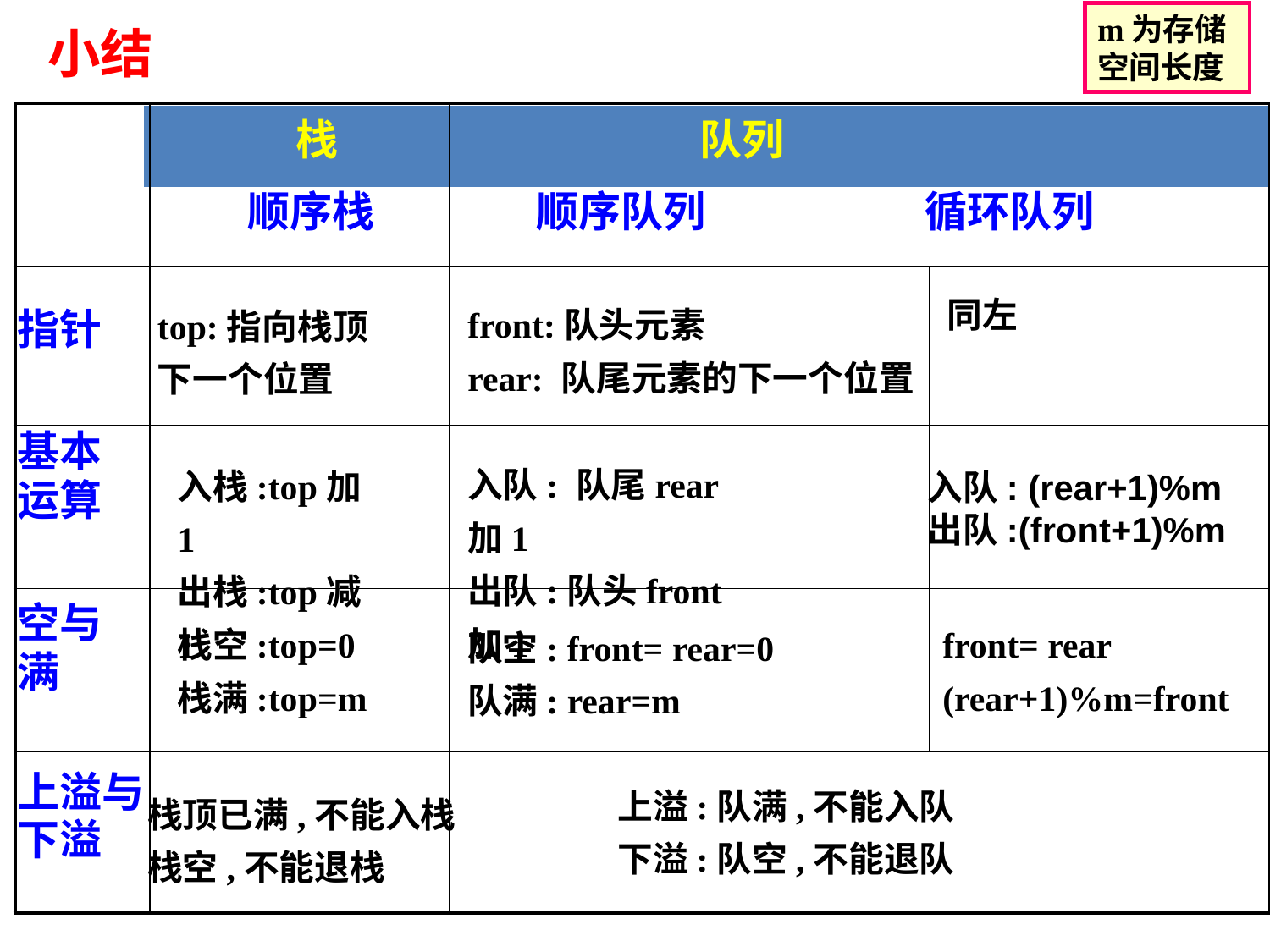

m为存储空间长度
小结
|  |  |  |  |
| --- | --- | --- | --- |
|  |  |  |  |
|  |  |  |  |
|  |  |  |  |
|  |  |  |  |

    栈                                      队列
顺序栈                 顺序队列                       循环队列
同左
front:队头元素
rear: 队尾元素的下一个位置
top:指向栈顶
下一个位置

指针

基本
运算

空与
满

上溢与
下溢
入队: 队尾rear加1
出队:队头front加1
入栈:top加1
出栈:top减1
入队: (rear+1)%m
出队:(front+1)%m
栈空:top=0
栈满:top=m
front= rear
(rear+1)%m=front
队空: front= rear=0
队满: rear=m
上溢:队满,不能入队
下溢:队空,不能退队
栈顶已满,不能入栈
栈空,不能退栈